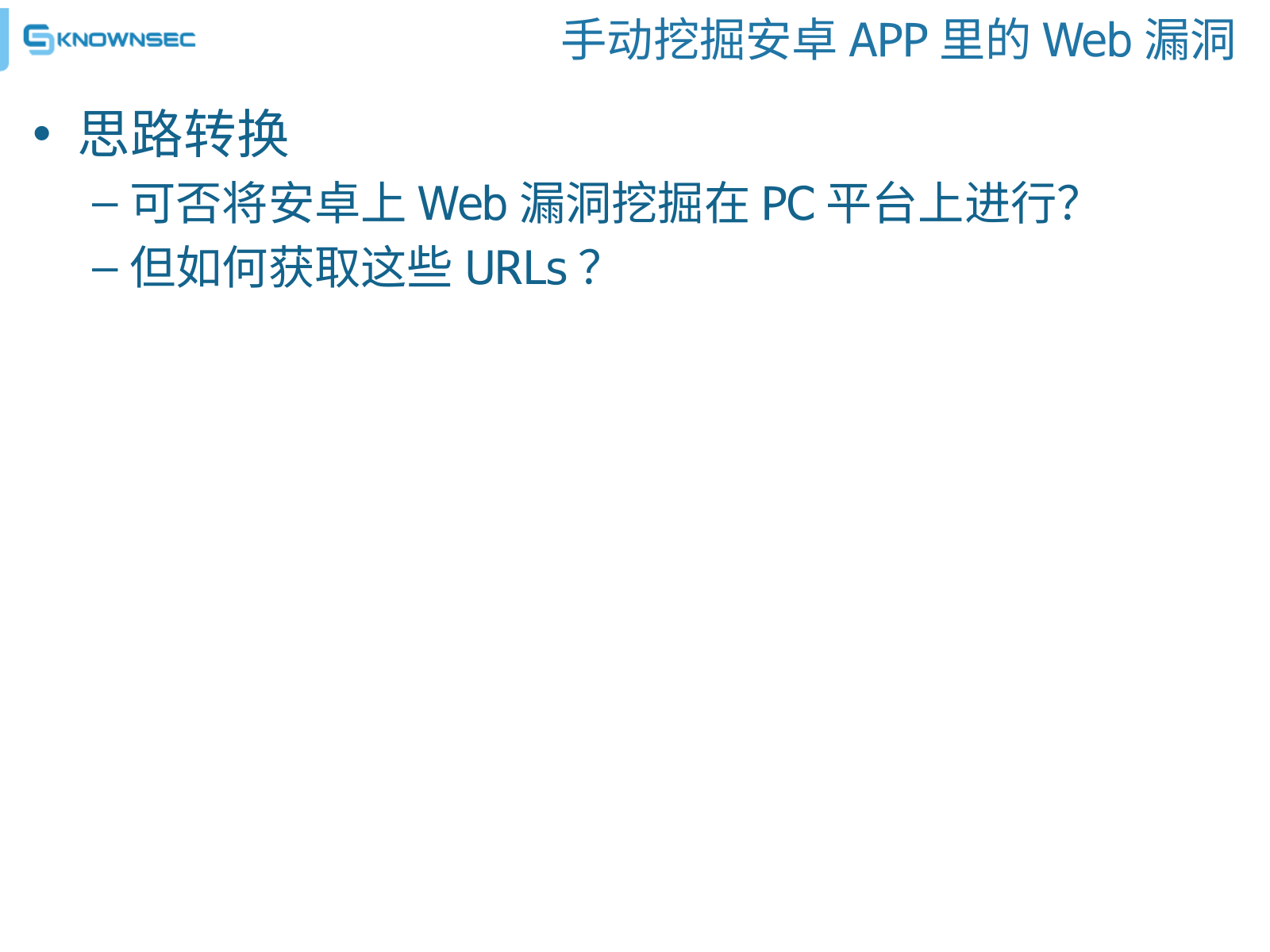

# 手动挖掘安卓APP里的Web漏洞
思路转换
可否将安卓上Web漏洞挖掘在PC平台上进行？
但如何获取这些URLs？